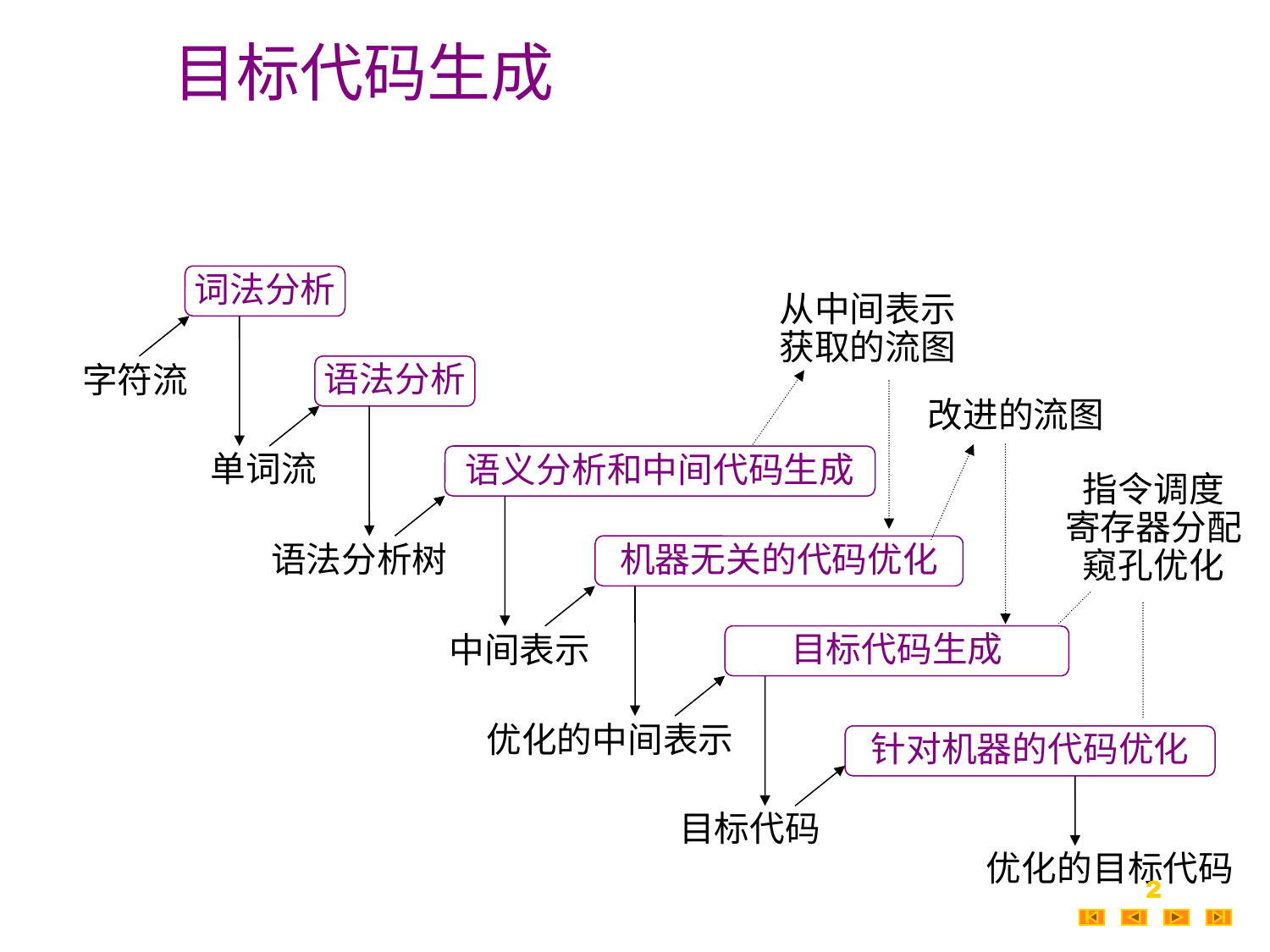

目标代码生成
词法分析
从中间表示获取的流图

字符流
单词流
语法分析
改进的流图

语法分析树
语义分析和中间代码生成
指令调度
寄存器分配
窥孔优化

中间表示
机器无关的代码优化

优化的中间表示
目标代码生成

目标代码
针对机器的代码优化

优化的目标代码

2